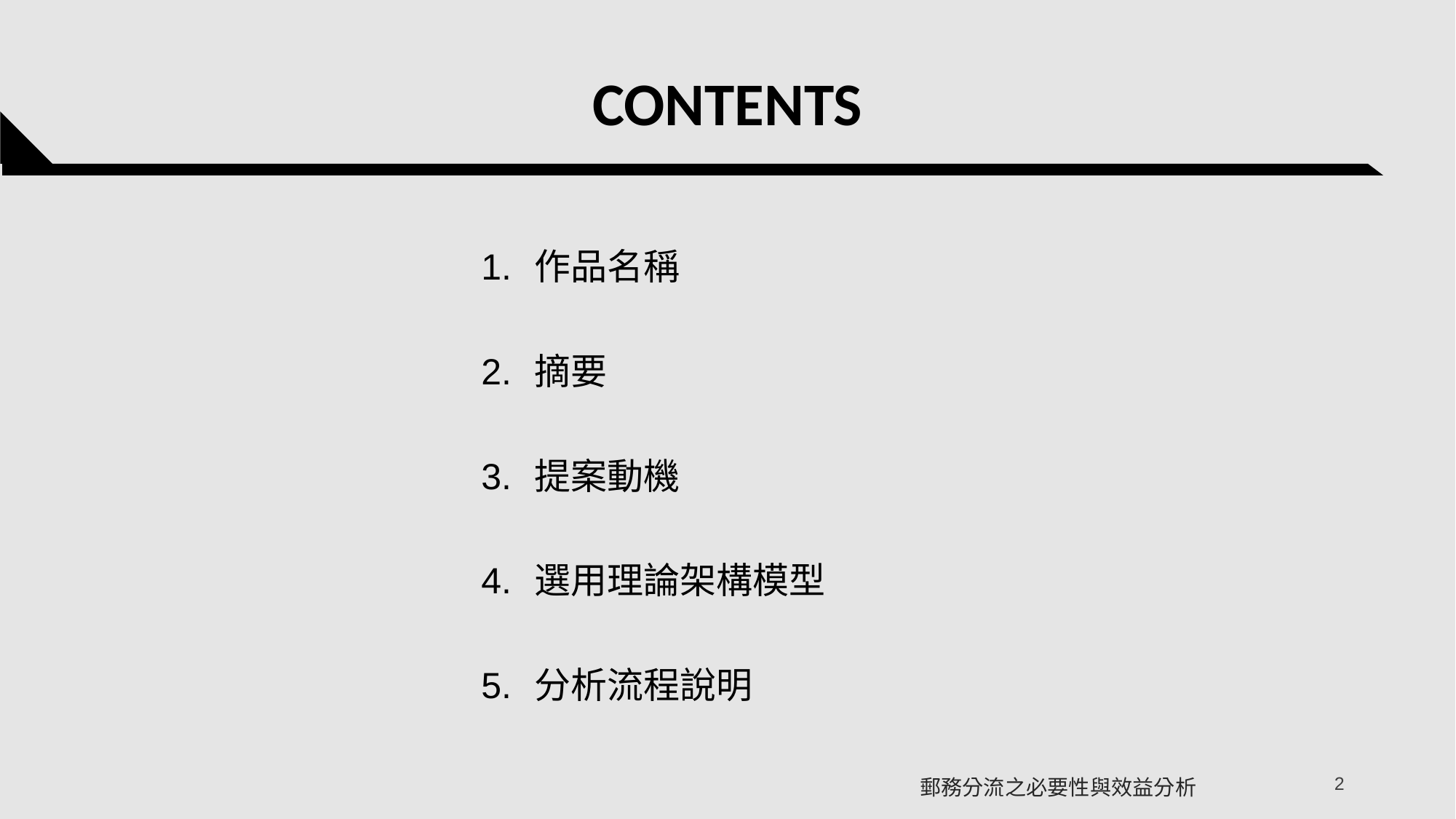

CONTENTS
1.
作品名稱
2.
摘要
3.
提案動機
4.
選用理論架構模型
5.
分析流程說明
2
郵務分流之必要性與效益分析